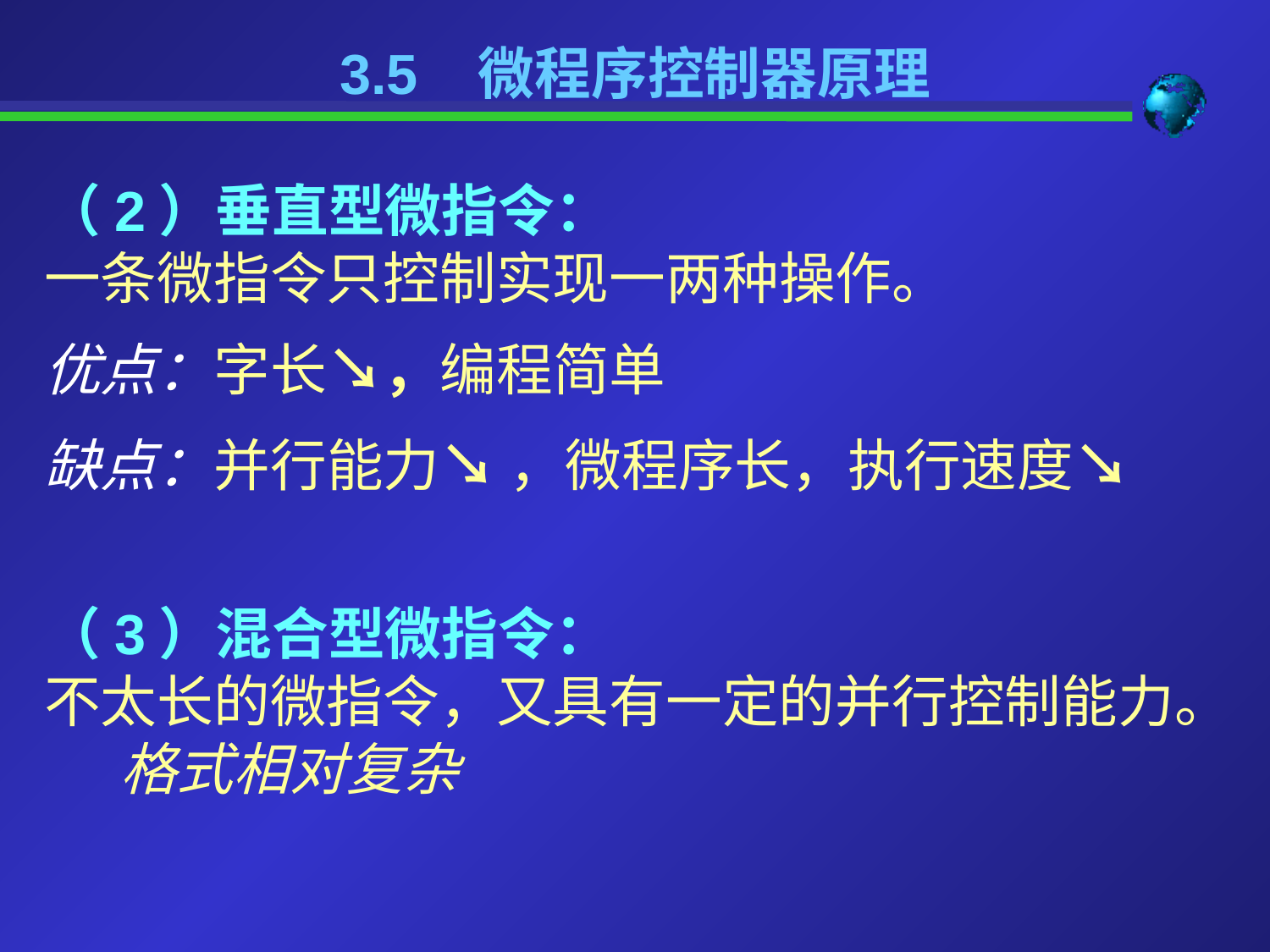

3.5   微程序控制器原理
（2）垂直型微指令：
一条微指令只控制实现一两种操作。
优点：字长↘，编程简单
缺点：并行能力↘ ，微程序长，执行速度↘
（3）混合型微指令：
不太长的微指令，又具有一定的并行控制能力。
      格式相对复杂
88